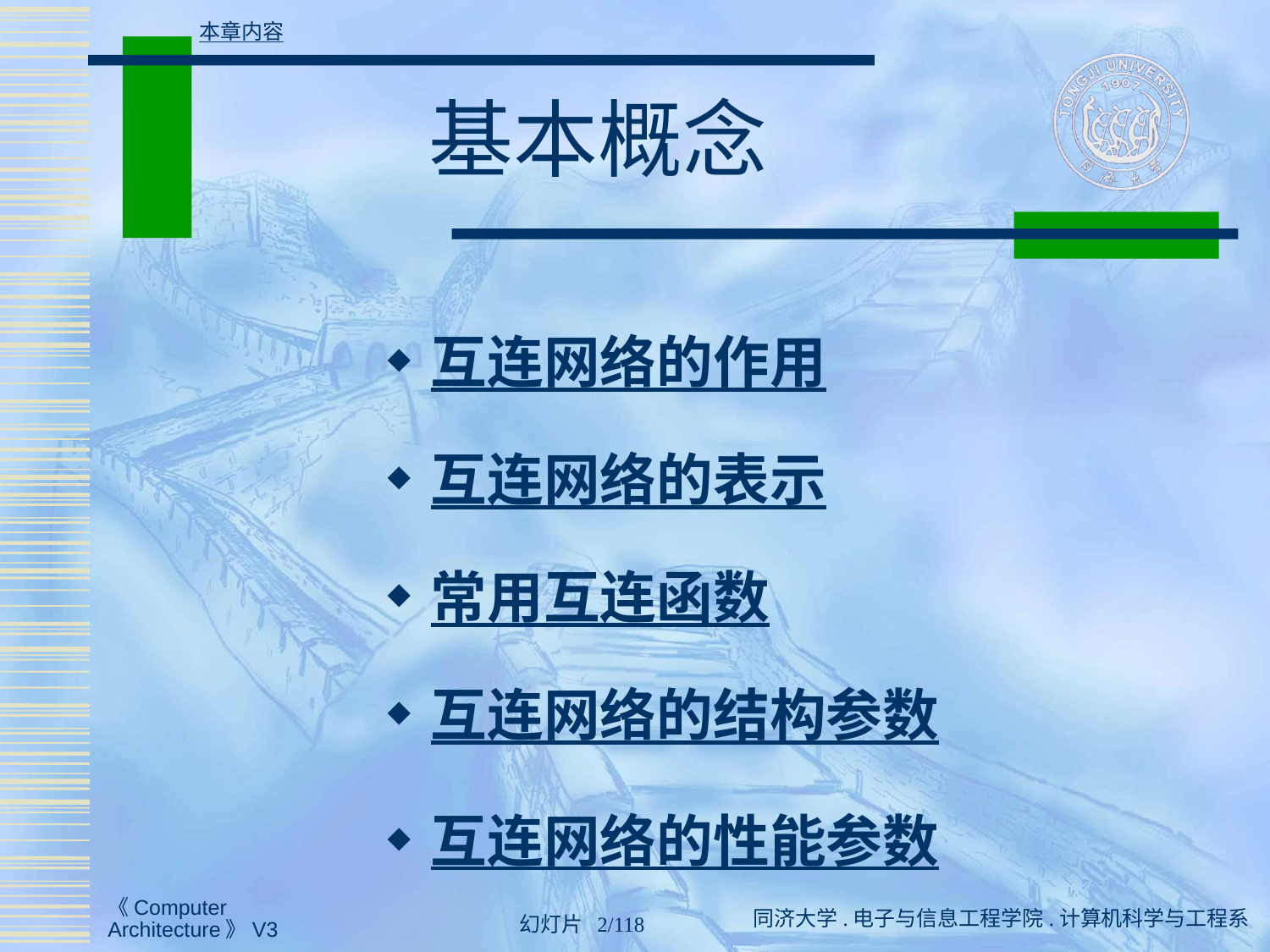

本章内容
# 基本概念
互连网络的作用
互连网络的表示
常用互连函数
互连网络的结构参数
互连网络的性能参数